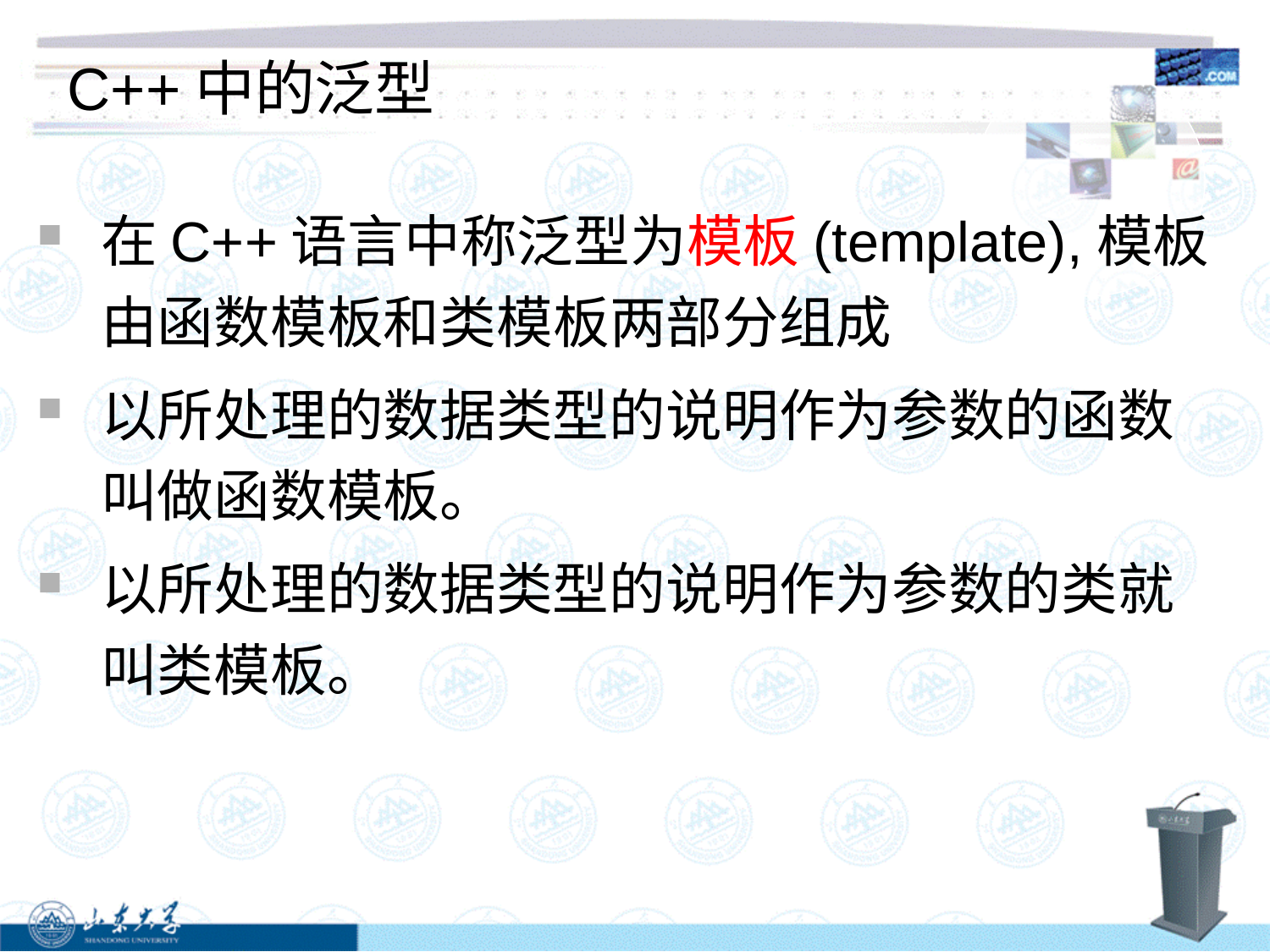

C++中的泛型
在C++语言中称泛型为模板(template),模板由函数模板和类模板两部分组成
以所处理的数据类型的说明作为参数的函数叫做函数模板。
以所处理的数据类型的说明作为参数的类就叫类模板。